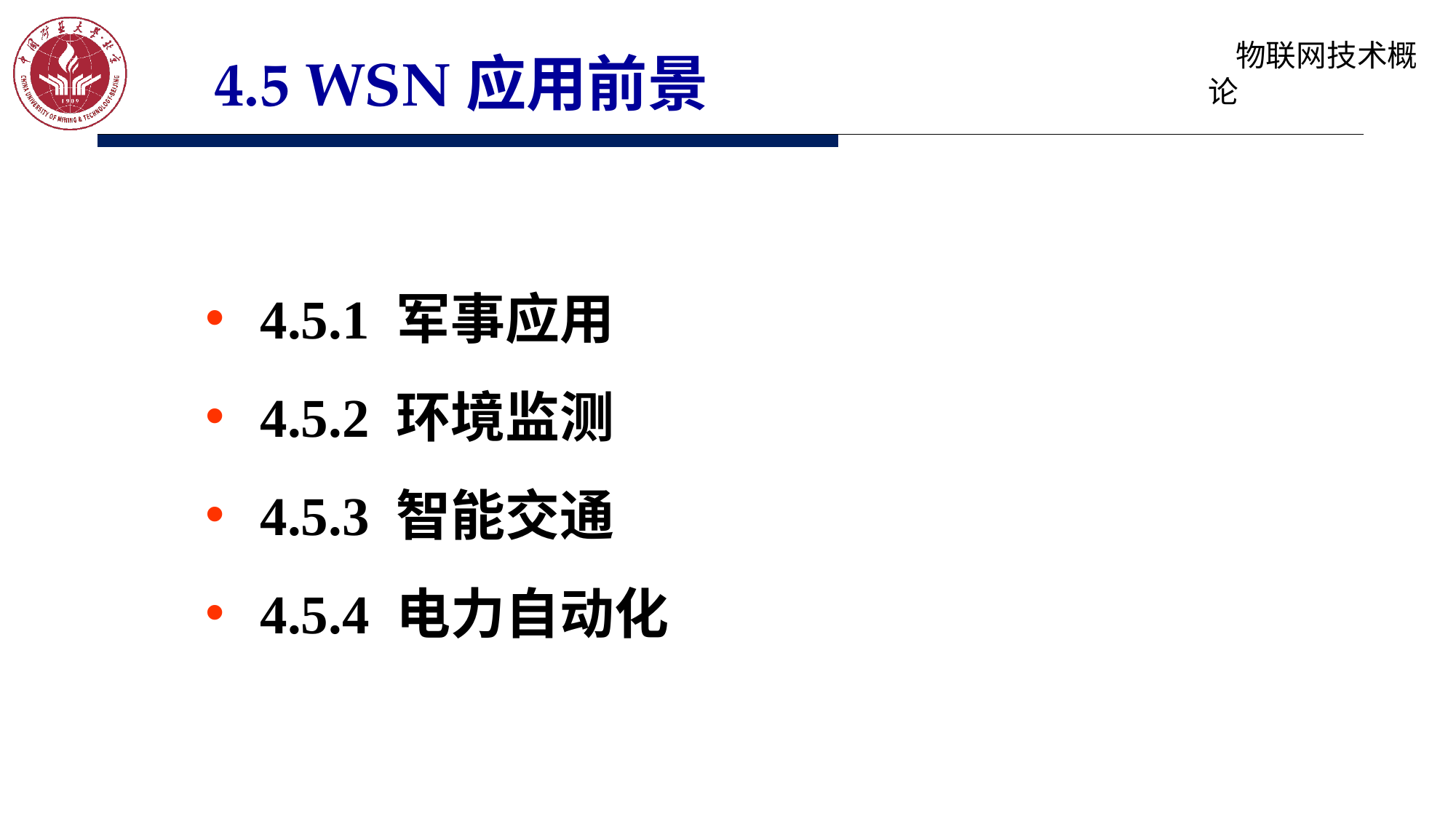

# 4.5 WSN应用前景
4.5.1 军事应用
4.5.2 环境监测
4.5.3 智能交通
4.5.4 电力自动化